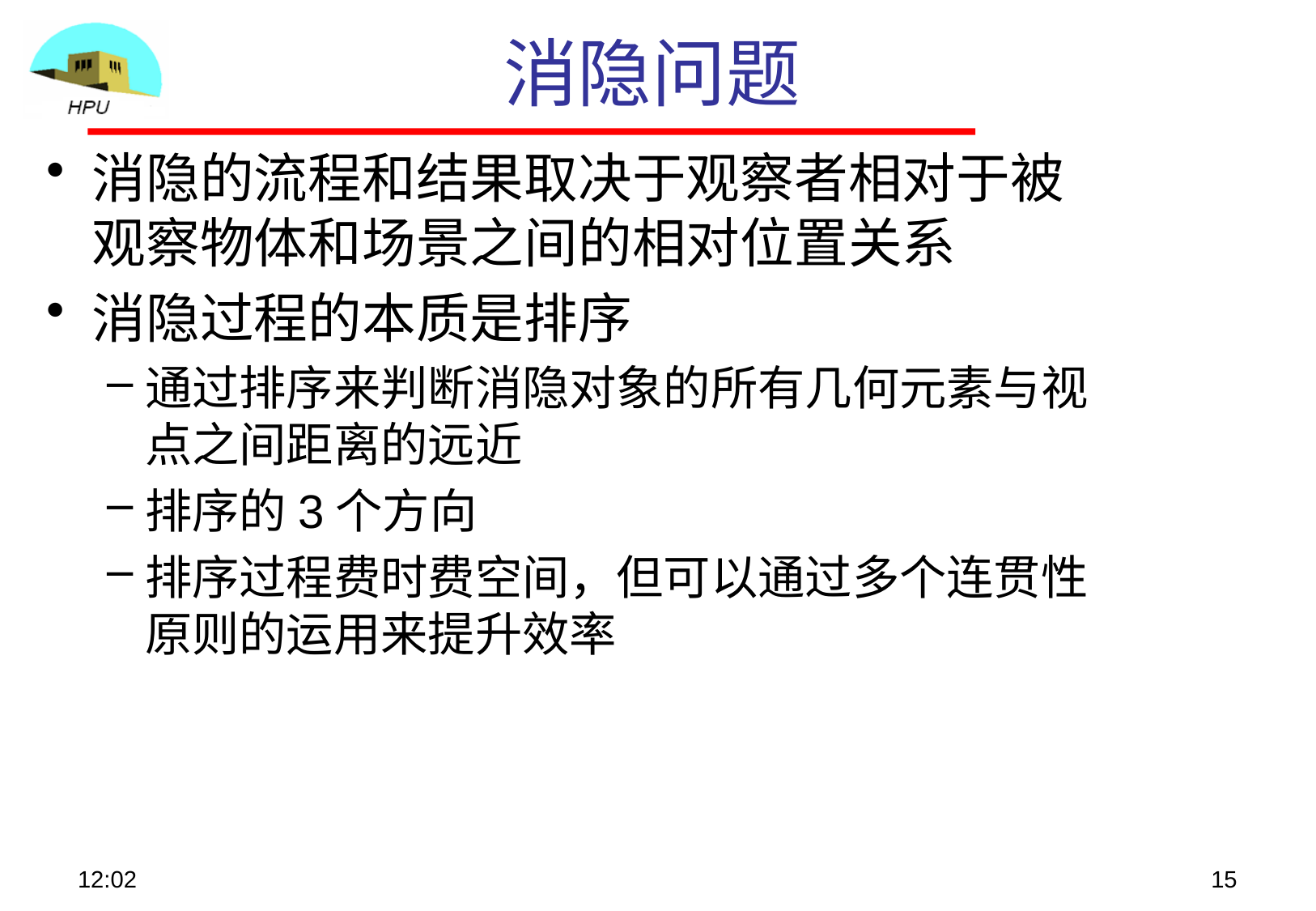

# 消隐问题
消隐的流程和结果取决于观察者相对于被观察物体和场景之间的相对位置关系
消隐过程的本质是排序
通过排序来判断消隐对象的所有几何元素与视点之间距离的远近
排序的3个方向
排序过程费时费空间，但可以通过多个连贯性原则的运用来提升效率

12:02
15